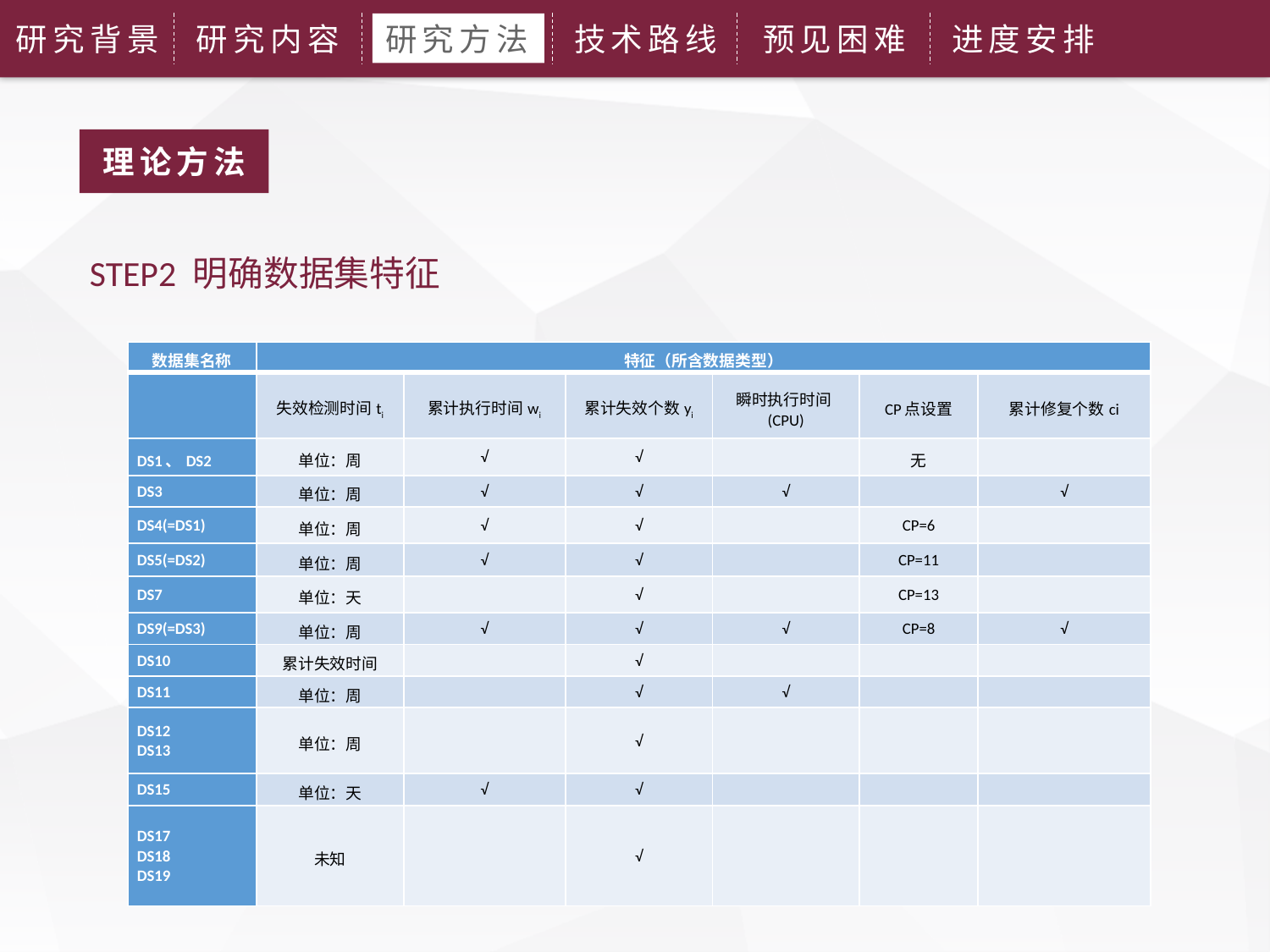

研究背景
研究内容
研究方法
技术路线
预见困难
进度安排

理论方法
STEP2 明确数据集特征
| 数据集名称 | 特征（所含数据类型） |  |  |  |  |  |
| --- | --- | --- | --- | --- | --- | --- |
|  | 失效检测时间ti | 累计执行时间wi | 累计失效个数yi | 瞬时执行时间(CPU) | CP点设置 | 累计修复个数ci |
| DS1、DS2 | 单位：周 | √ | √ |  | 无 |  |
| DS3 | 单位：周 | √ | √ | √ |  | √ |
| DS4(=DS1) | 单位：周 | √ | √ |  | CP=6 |  |
| DS5(=DS2) | 单位：周 | √ | √ |  | CP=11 |  |
| DS7 | 单位：天 |  | √ |  | CP=13 |  |
| DS9(=DS3) | 单位：周 | √ | √ | √ | CP=8 | √ |
| DS10 | 累计失效时间 |  | √ |  |  |  |
| DS11 | 单位：周 |  | √ | √ |  |  |
| DS12 DS13 | 单位：周 |  | √ |  |  |  |
| DS15 | 单位：天 | √ | √ |  |  |  |
| DS17 DS18 DS19 | 未知 |  | √ |  |  |  |